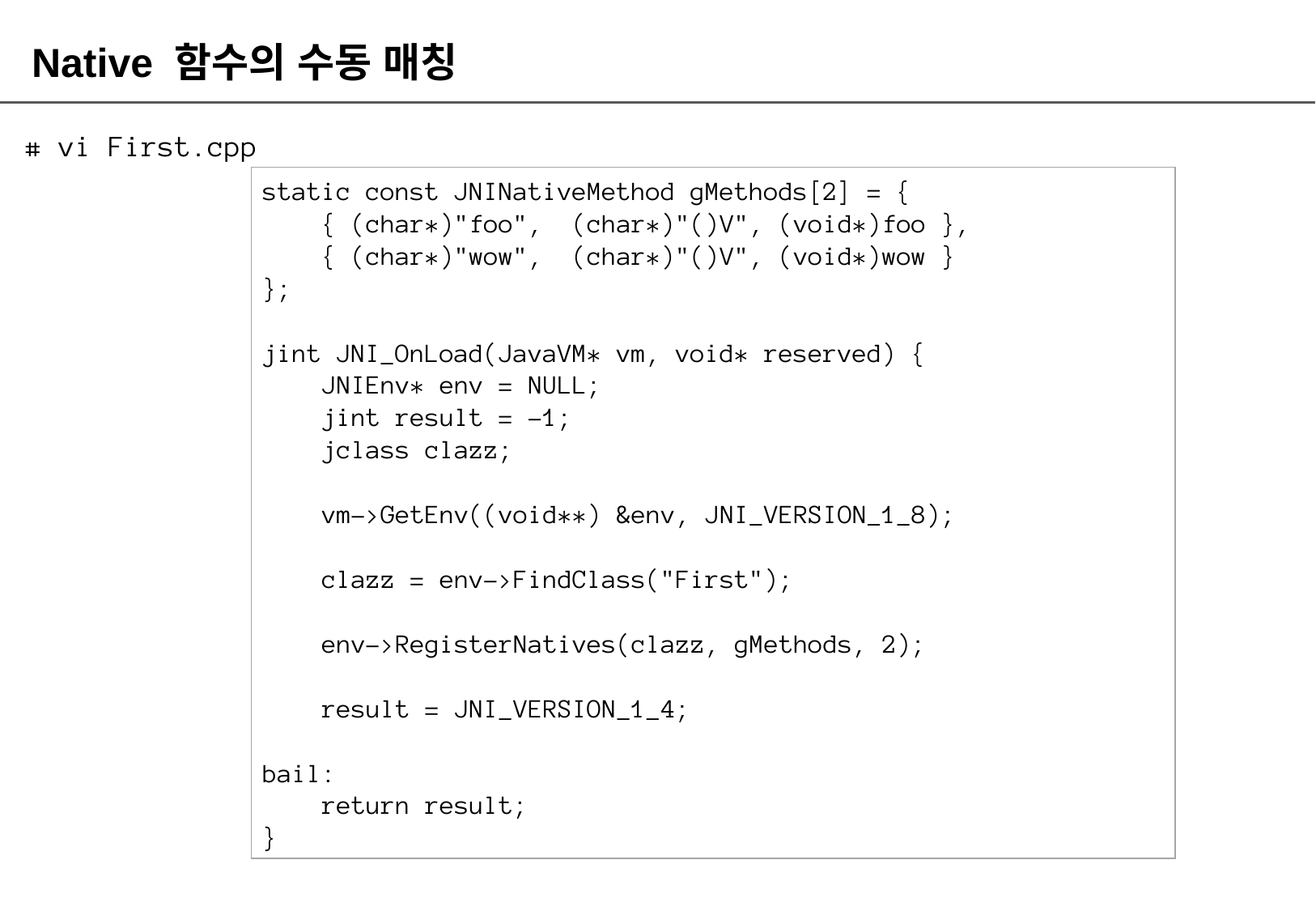

# Native 함수의 수동 매칭
# vi First.cpp
static const JNINativeMethod gMethods[2] = {
    { (char*)"foo",  (char*)"()V", (void*)foo },
    { (char*)"wow",  (char*)"()V", (void*)wow }
};

jint JNI_OnLoad(JavaVM* vm, void* reserved) {
    JNIEnv* env = NULL;
    jint result = -1;
    jclass clazz;

    vm->GetEnv((void**) &env, JNI_VERSION_1_8);

    clazz = env->FindClass("First");

    env->RegisterNatives(clazz, gMethods, 2);

    result = JNI_VERSION_1_4;

bail:
    return result;
}